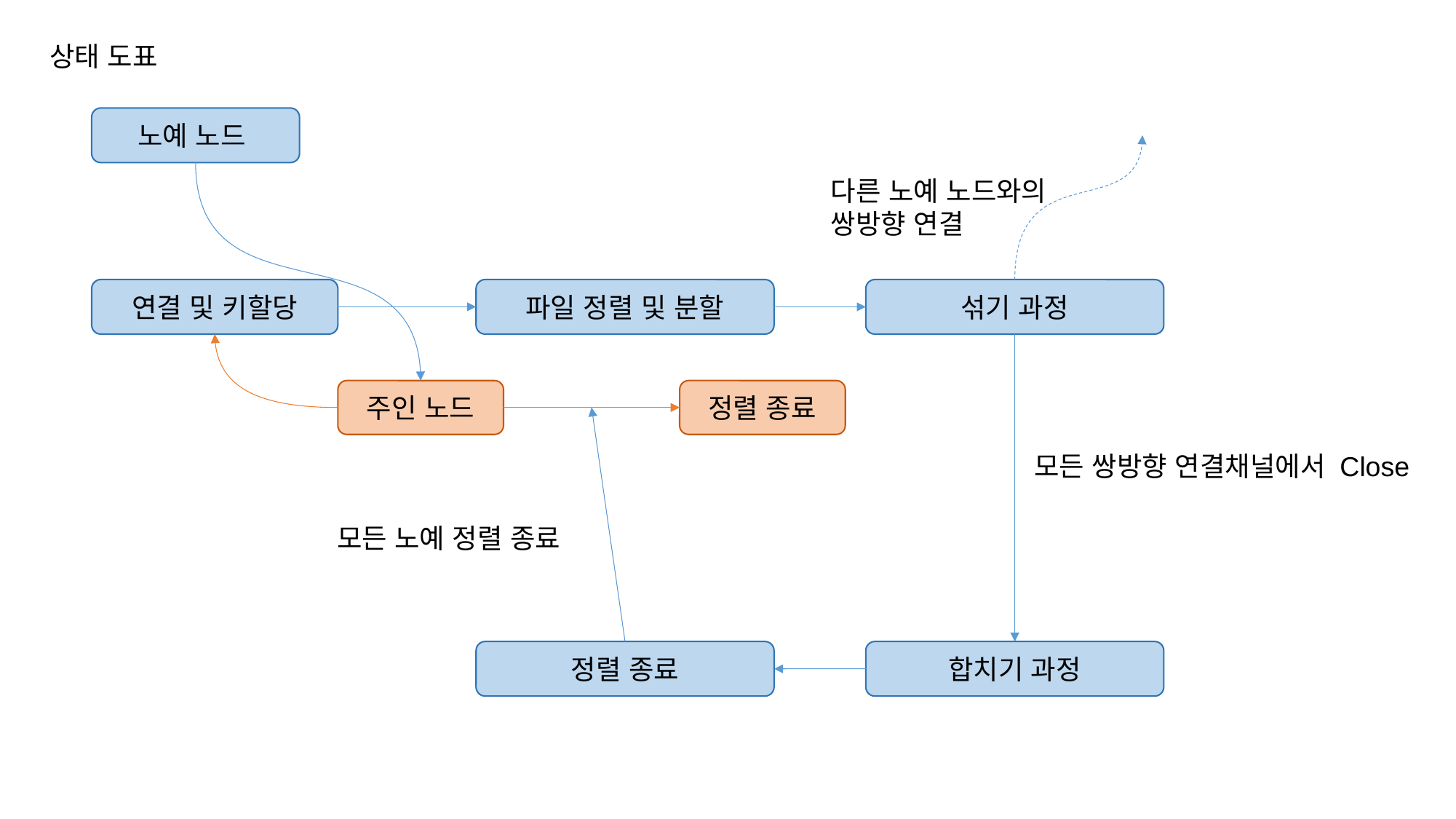

상태 도표
노예 노드
다른 노예 노드와의 쌍방향 연결
연결 및 키할당
파일 정렬 및 분할
섞기 과정
주인 노드
정렬 종료
모든 쌍방향 연결채널에서 Close
모든 노예 정렬 종료
정렬 종료
합치기 과정